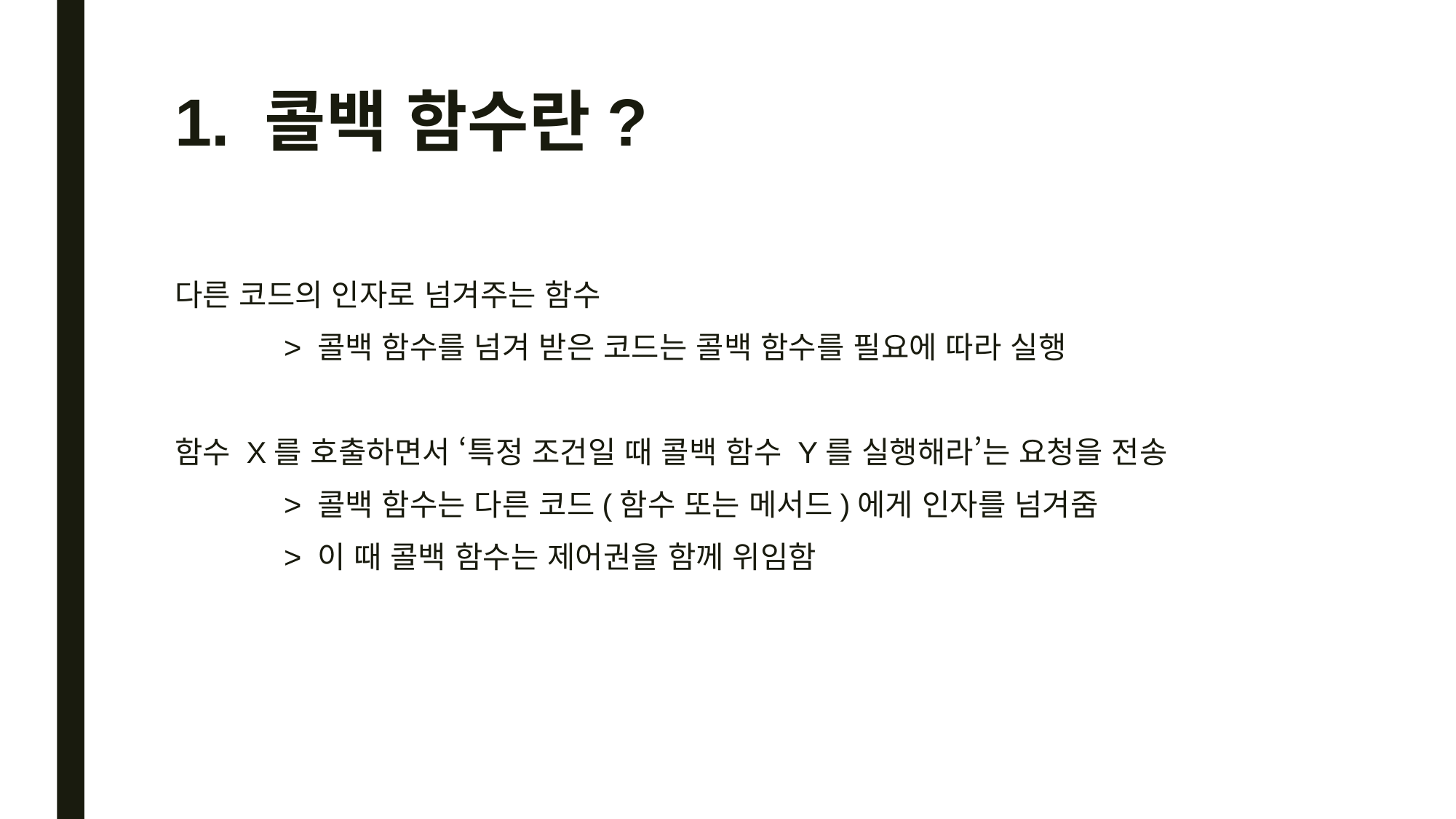

# 1. 콜백 함수란?
다른 코드의 인자로 넘겨주는 함수
	> 콜백 함수를 넘겨 받은 코드는 콜백 함수를 필요에 따라 실행

함수 X를 호출하면서 ‘특정 조건일 때 콜백 함수 Y를 실행해라’는 요청을 전송
	> 콜백 함수는 다른 코드(함수 또는 메서드)에게 인자를 넘겨줌
	> 이 때 콜백 함수는 제어권을 함께 위임함